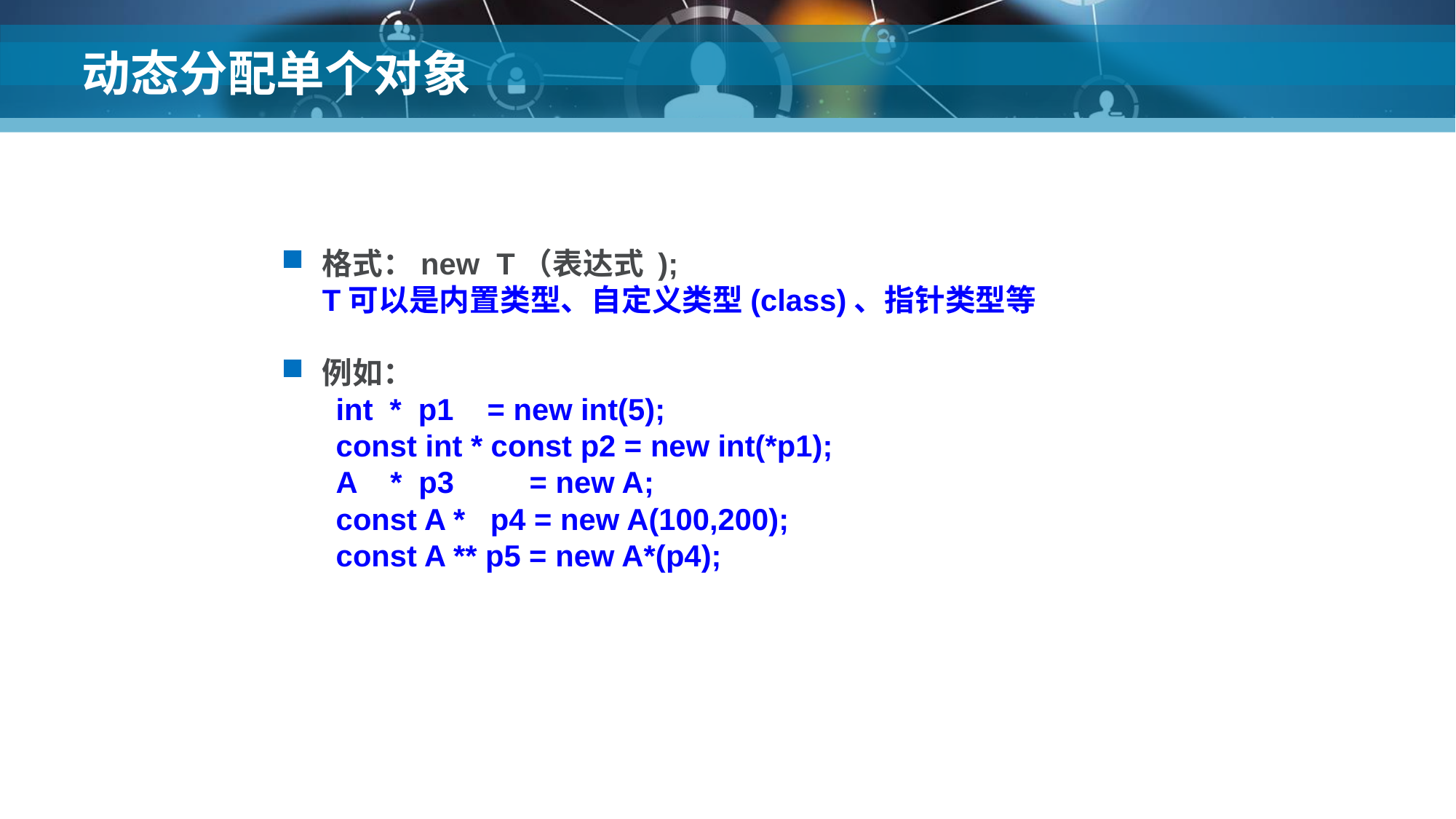

# 动态分配单个对象
格式：new  T（表达式 );
T可以是内置类型、自定义类型(class)、指针类型等

例如：
int  *  p1    = new int(5);
const int * const p2 = new int(*p1);
A    *  p3         = new A;
const A *   p4 = new A(100,200);
const A ** p5 = new A*(p4);